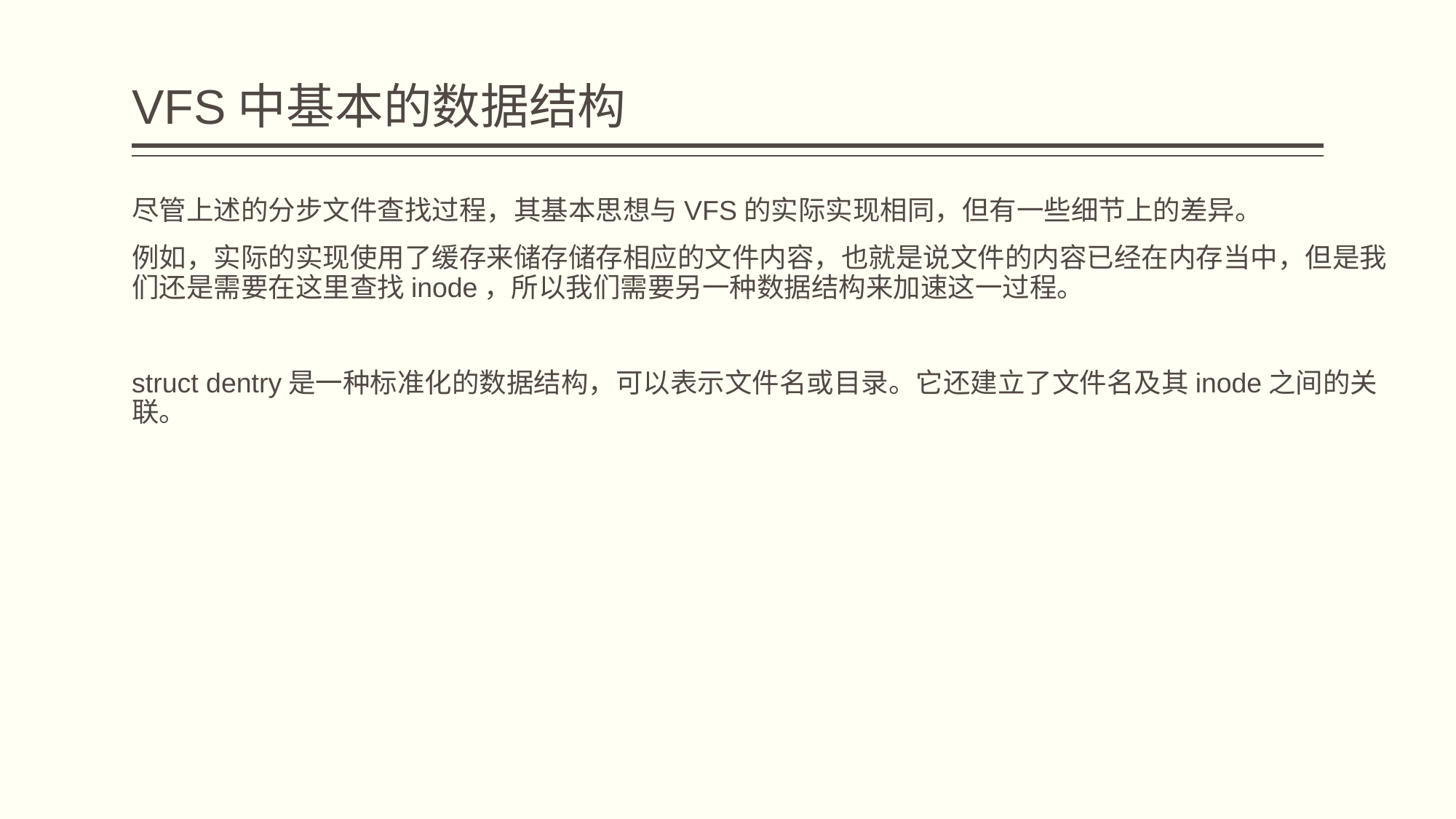

# VFS中基本的数据结构
尽管上述的分步文件查找过程，其基本思想与VFS的实际实现相同，但有一些细节上的差异。
例如，实际的实现使用了缓存来储存储存相应的文件内容，也就是说文件的内容已经在内存当中，但是我们还是需要在这里查找inode，所以我们需要另一种数据结构来加速这一过程。

struct dentry是一种标准化的数据结构，可以表示文件名或目录。它还建立了文件名及其inode之间的关联。